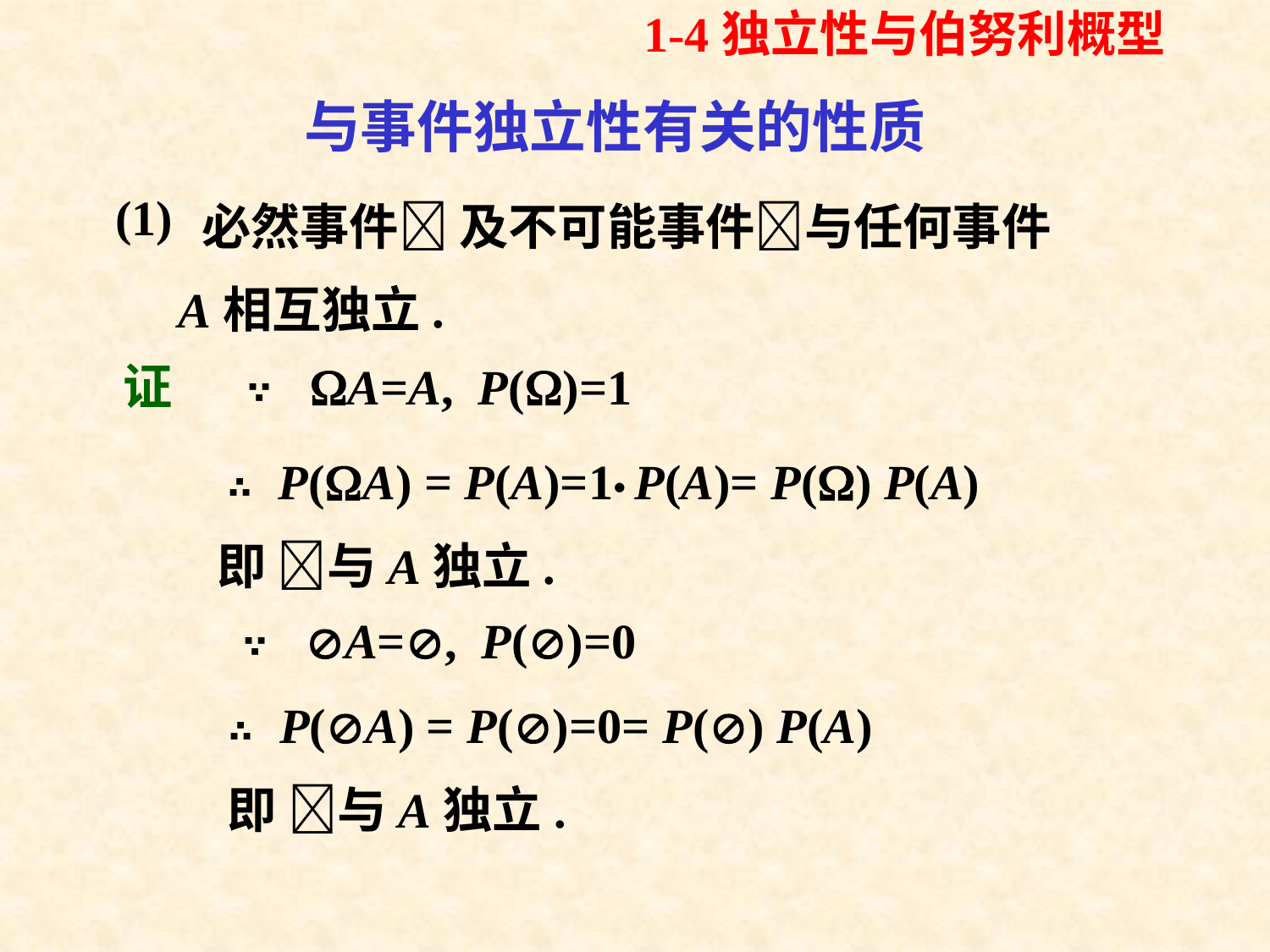

1-4独立性与伯努利概型
# 与事件独立性有关的性质
 必然事件Ω 及不可能事件∅与任何事件A相互独立.
(1)
证
∵   ΩA=A,  P(Ω)=1
∴  P(ΩA) = P(A)=1• P(A)= P(Ω) P(A)
即 Ω与A独立.
∵   ∅A=∅,  P(∅)=0
∴  P(∅A) = P(∅)=0= P(∅) P(A)
即 ∅与A独立.